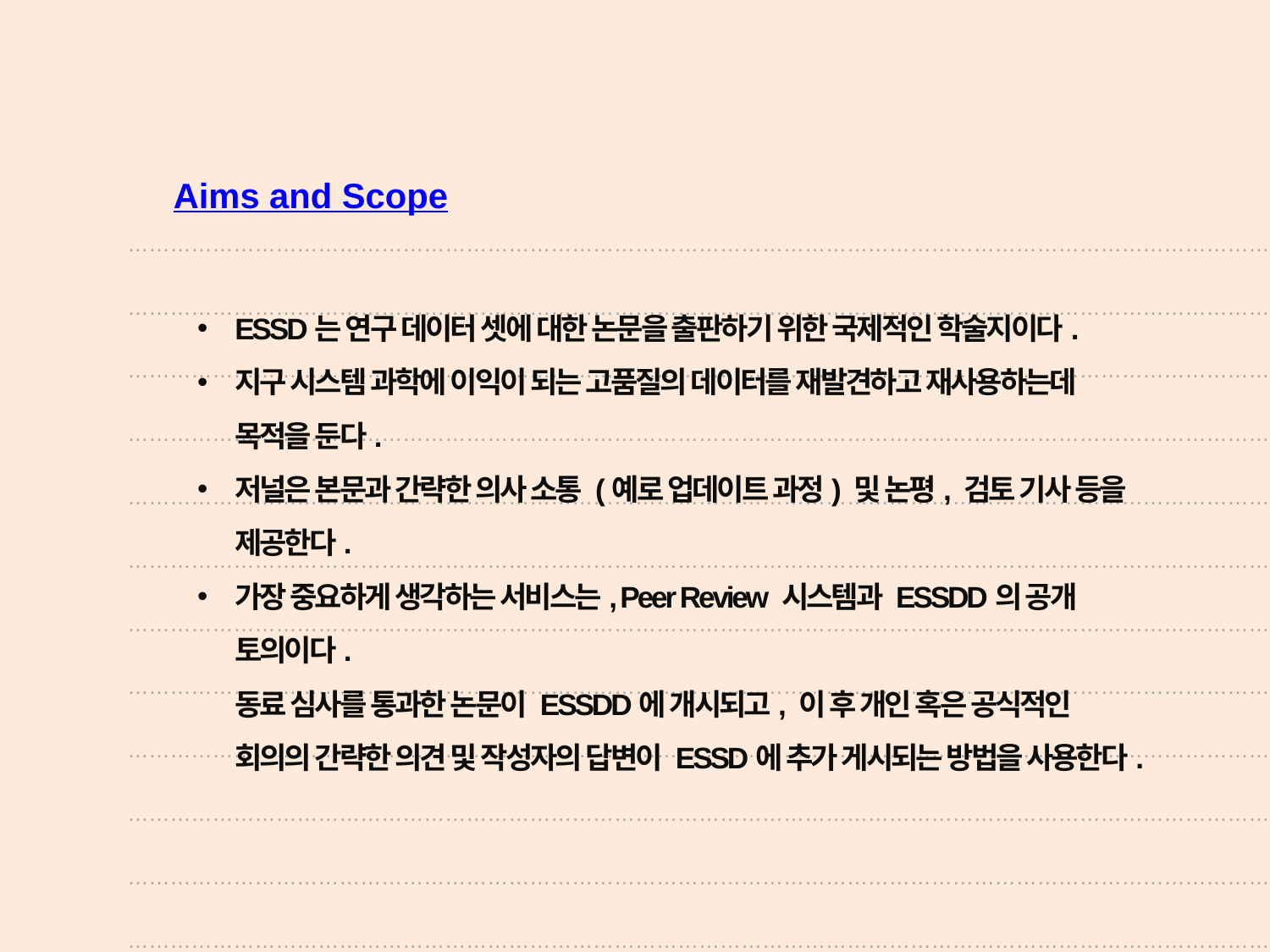

Aims and Scope
ESSD는 연구 데이터 셋에 대한 논문을 출판하기 위한 국제적인 학술지이다.
지구 시스템 과학에 이익이 되는 고품질의 데이터를 재발견하고 재사용하는데 목적을 둔다.
저널은 본문과 간략한 의사 소통 (예로 업데이트 과정) 및 논평, 검토 기사 등을 제공한다.
가장 중요하게 생각하는 서비스는, Peer Review 시스템과 ESSDD의 공개 토의이다.
동료 심사를 통과한 논문이 ESSDD에 개시되고, 이 후 개인 혹은 공식적인 회의의 간략한 의견 및 작성자의 답변이 ESSD에 추가 게시되는 방법을 사용한다.